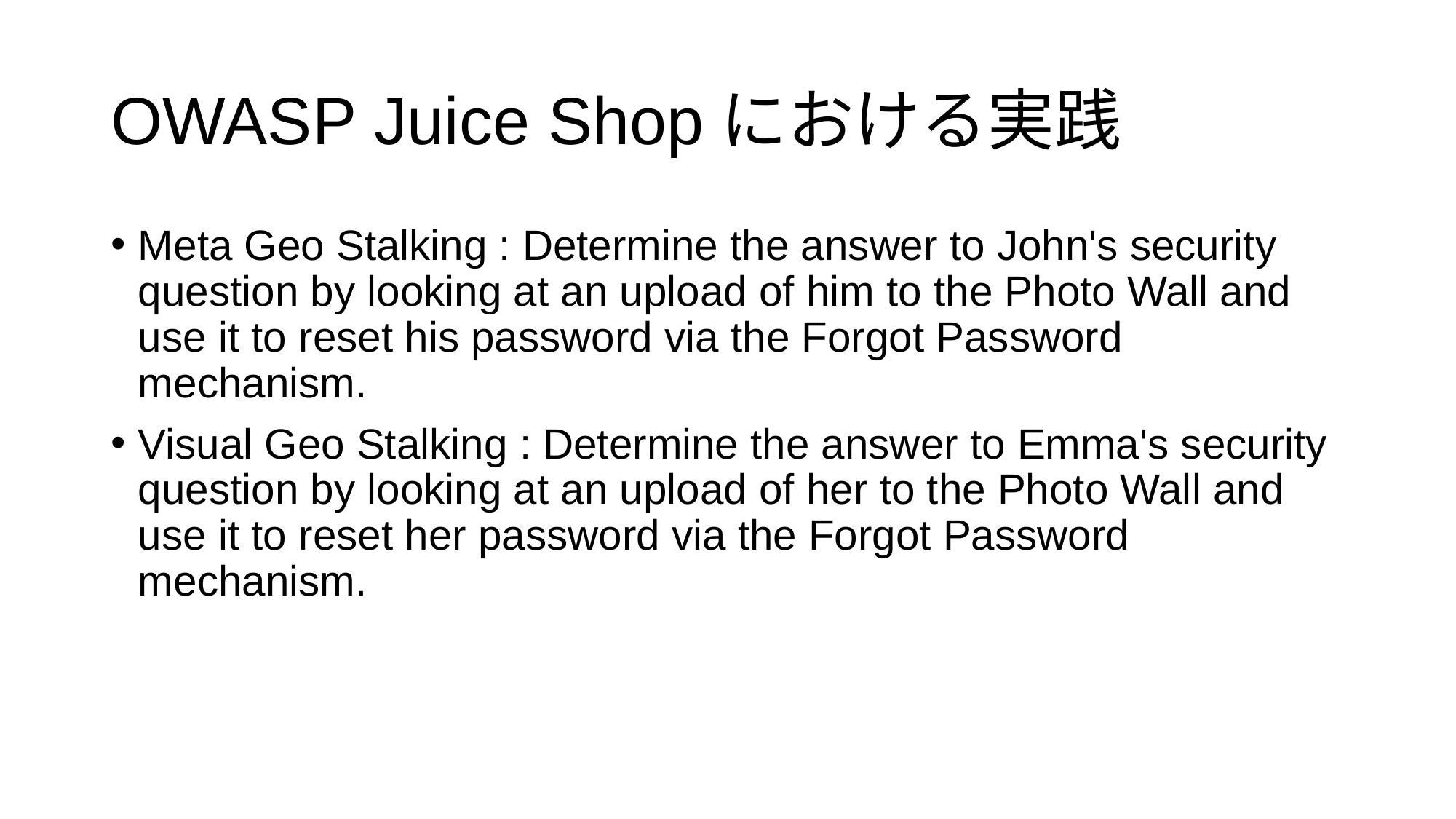

# OWASP Juice Shopにおける実践
Meta Geo Stalking : Determine the answer to John's security question by looking at an upload of him to the Photo Wall and use it to reset his password via the Forgot Password mechanism.
Visual Geo Stalking : Determine the answer to Emma's security question by looking at an upload of her to the Photo Wall and use it to reset her password via the Forgot Password mechanism.